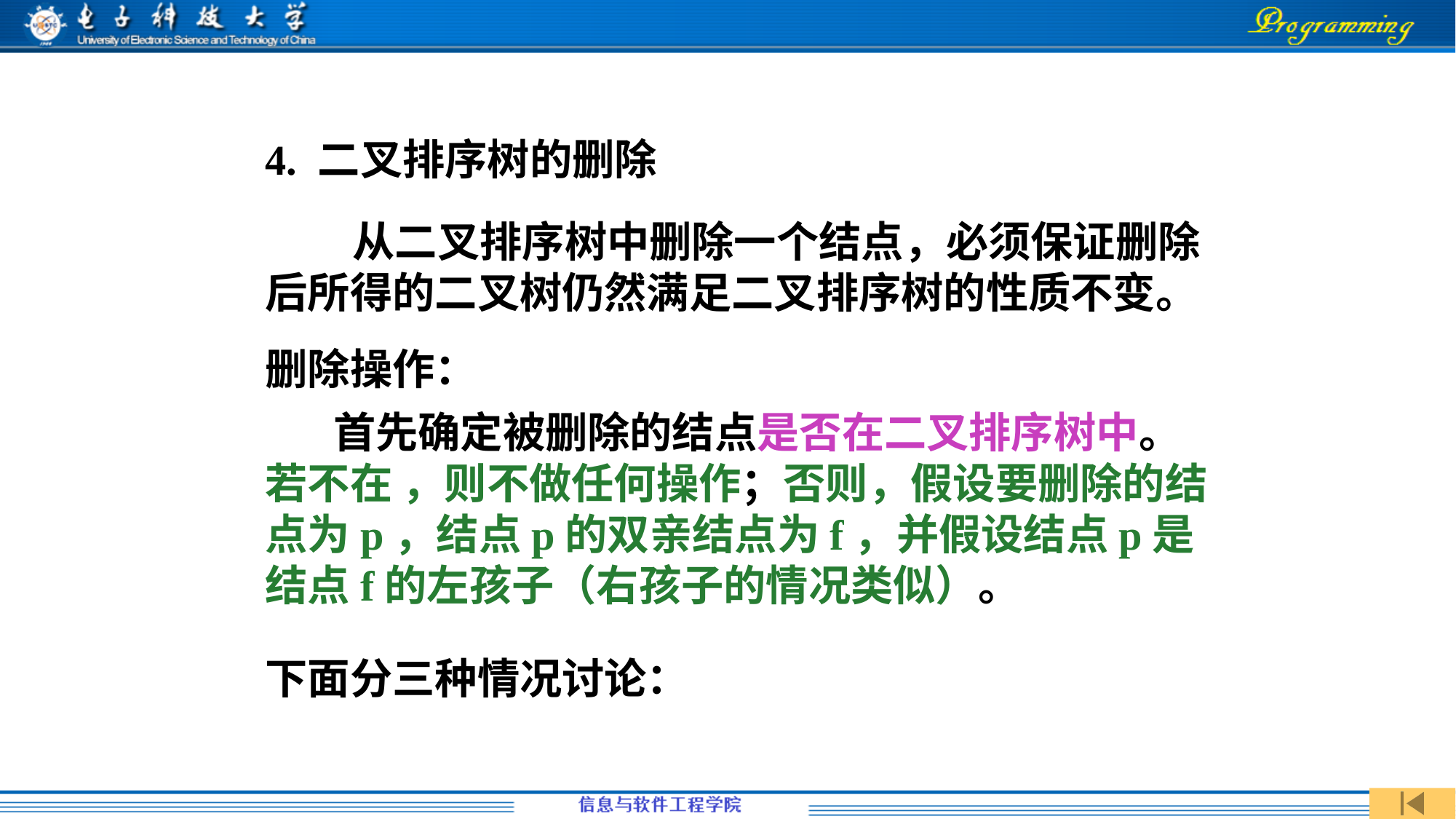

4. 二叉排序树的删除
        从二叉排序树中删除一个结点，必须保证删除后所得的二叉树仍然满足二叉排序树的性质不变。
删除操作：
      首先确定被删除的结点是否在二叉排序树中。若不在 ，则不做任何操作；否则，假设要删除的结点为p，结点p的双亲结点为f，并假设结点p是结点f的左孩子（右孩子的情况类似）。
下面分三种情况讨论：